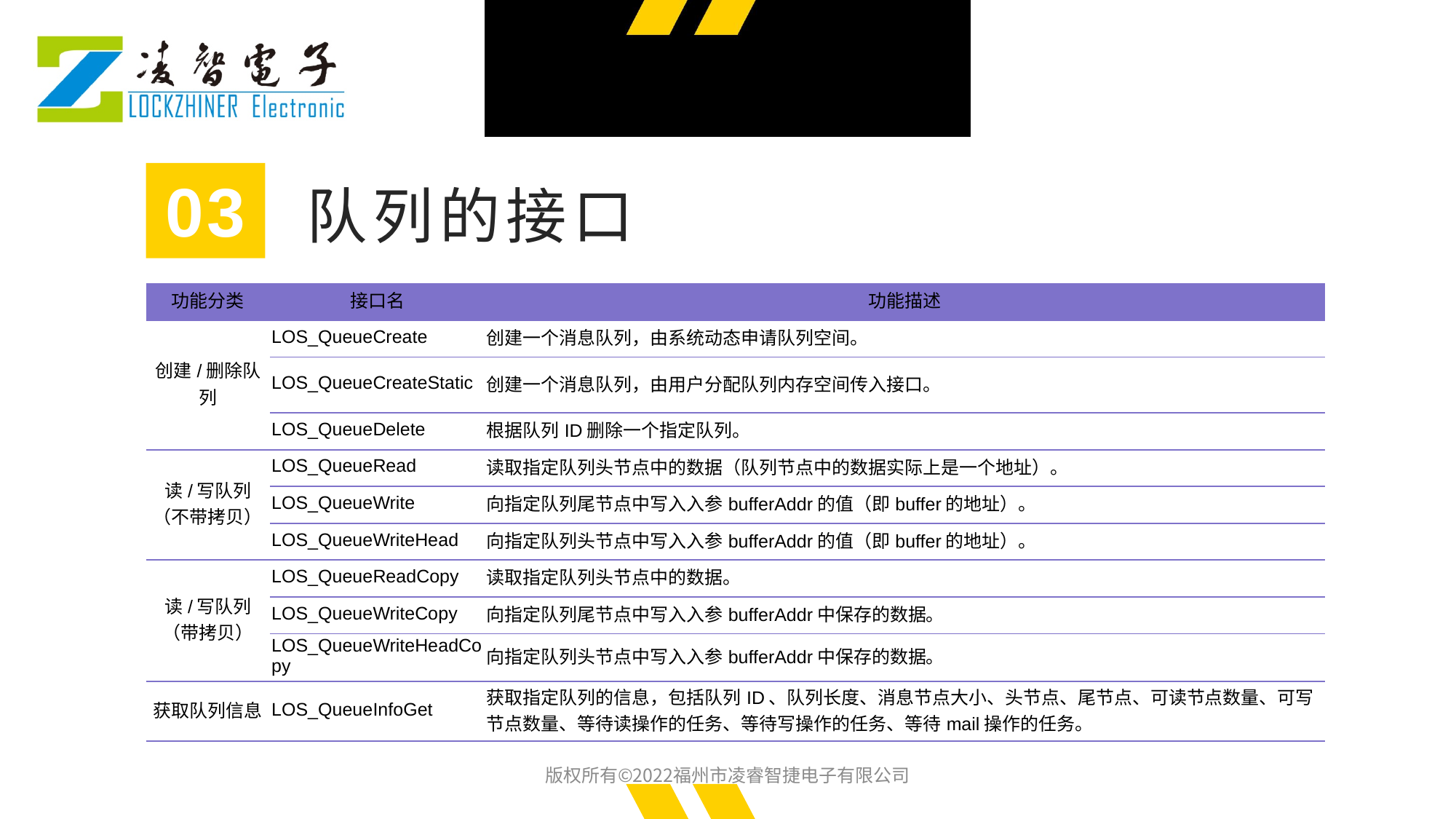

03
队列的接口
| 功能分类 | 接口名 | 功能描述 |
| --- | --- | --- |
| 创建/删除队列 | LOS\_QueueCreate | 创建一个消息队列，由系统动态申请队列空间。 |
|  | LOS\_QueueCreateStatic | 创建一个消息队列，由用户分配队列内存空间传入接口。 |
|  | LOS\_QueueDelete | 根据队列ID删除一个指定队列。 |
| 读/写队列（不带拷贝） | LOS\_QueueRead | 读取指定队列头节点中的数据（队列节点中的数据实际上是一个地址）。 |
|  | LOS\_QueueWrite | 向指定队列尾节点中写入入参bufferAddr的值（即buffer的地址）。 |
|  | LOS\_QueueWriteHead | 向指定队列头节点中写入入参bufferAddr的值（即buffer的地址）。 |
| 读/写队列（带拷贝） | LOS\_QueueReadCopy | 读取指定队列头节点中的数据。 |
|  | LOS\_QueueWriteCopy | 向指定队列尾节点中写入入参bufferAddr中保存的数据。 |
|  | LOS\_QueueWriteHeadCopy | 向指定队列头节点中写入入参bufferAddr中保存的数据。 |
| 获取队列信息 | LOS\_QueueInfoGet | 获取指定队列的信息，包括队列ID、队列长度、消息节点大小、头节点、尾节点、可读节点数量、可写节点数量、等待读操作的任务、等待写操作的任务、等待mail操作的任务。 |
版权所有©2022福州市凌睿智捷电子有限公司
7